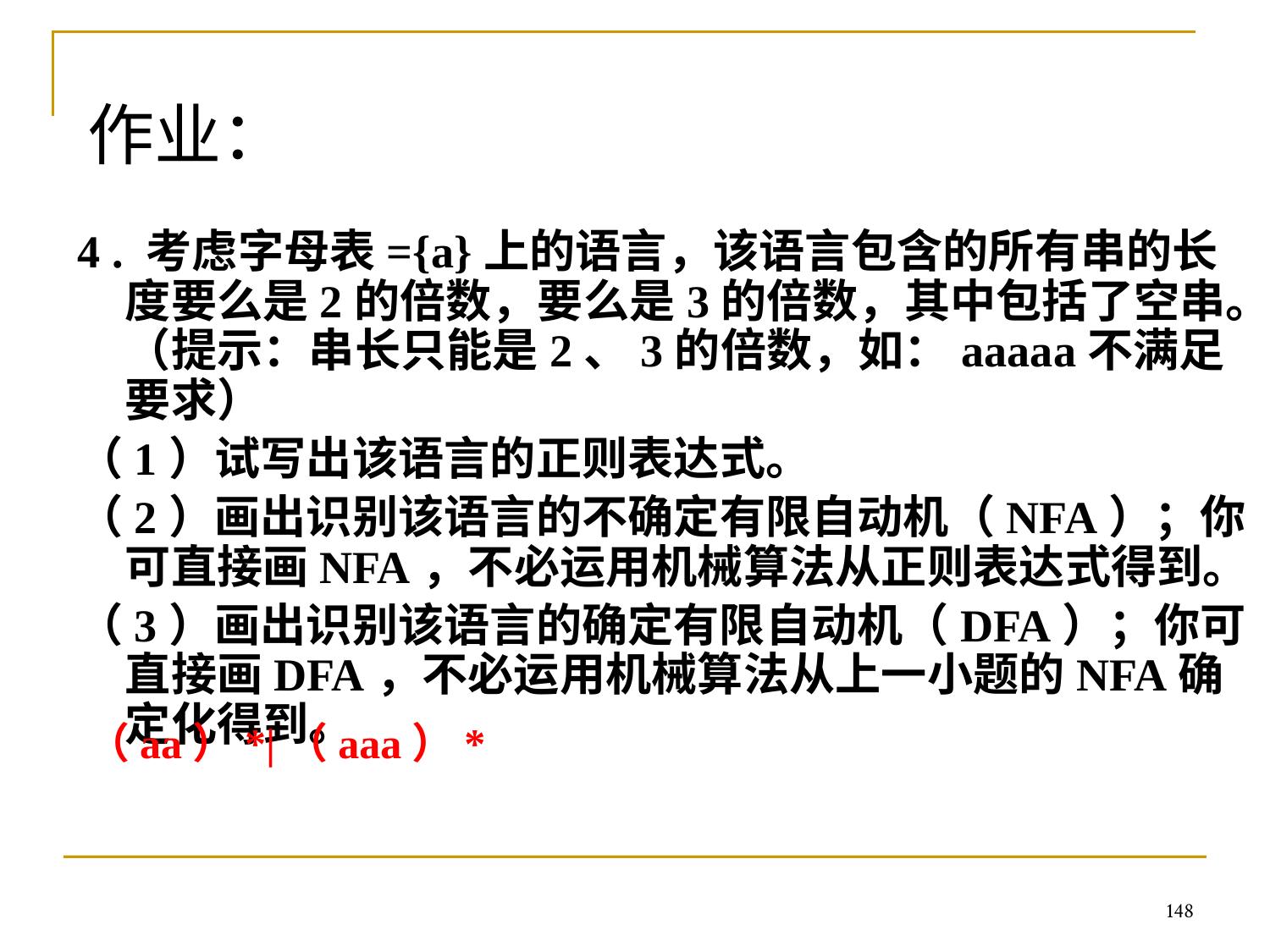

作业：
4 . 考虑字母表={a}上的语言，该语言包含的所有串的长度要么是2的倍数，要么是3的倍数，其中包括了空串。（提示：串长只能是2、3的倍数，如：aaaaa不满足要求）
（1）试写出该语言的正则表达式。
（2）画出识别该语言的不确定有限自动机（NFA）；你可直接画NFA，不必运用机械算法从正则表达式得到。
（3）画出识别该语言的确定有限自动机（DFA）；你可直接画DFA，不必运用机械算法从上一小题的NFA确定化得到。
（aa）*|（aaa）*
148